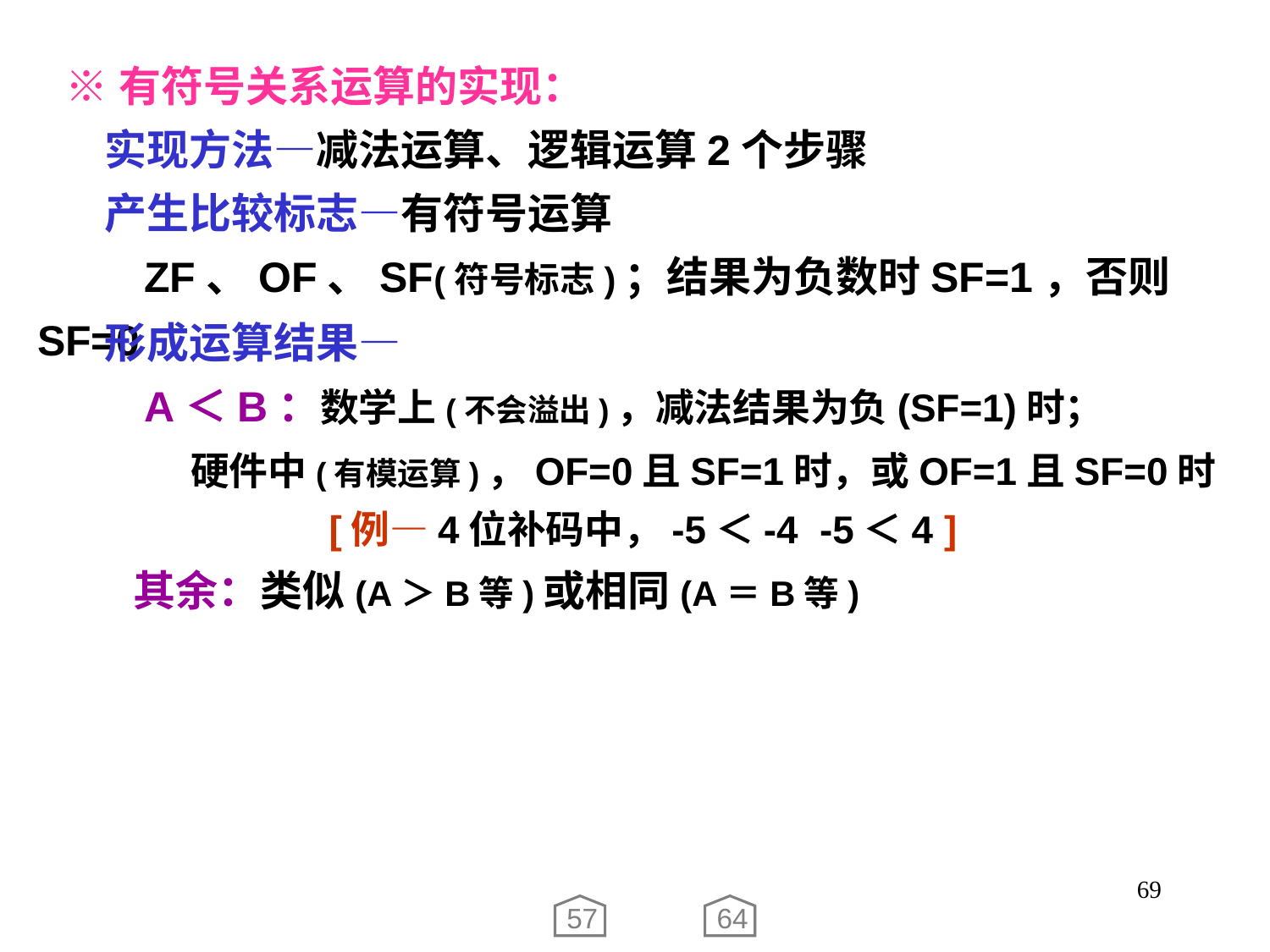

※有符号关系运算的实现：
      实现方法—减法运算、逻辑运算2个步骤
      产生比较标志—有符号运算
         ZF、OF、SF(符号标志)；结果为负数时SF=1，否则SF=0
      形成运算结果—
         A＜B：数学上(不会溢出)，减法结果为负(SF=1)时；
               硬件中(有模运算)，OF=0且SF=1时，或OF=1且SF=0时
                           [例—4位补码中，-5＜-4  -5＜4 ]
         其余：类似(A＞B等)或相同(A＝B等)
69

57

64